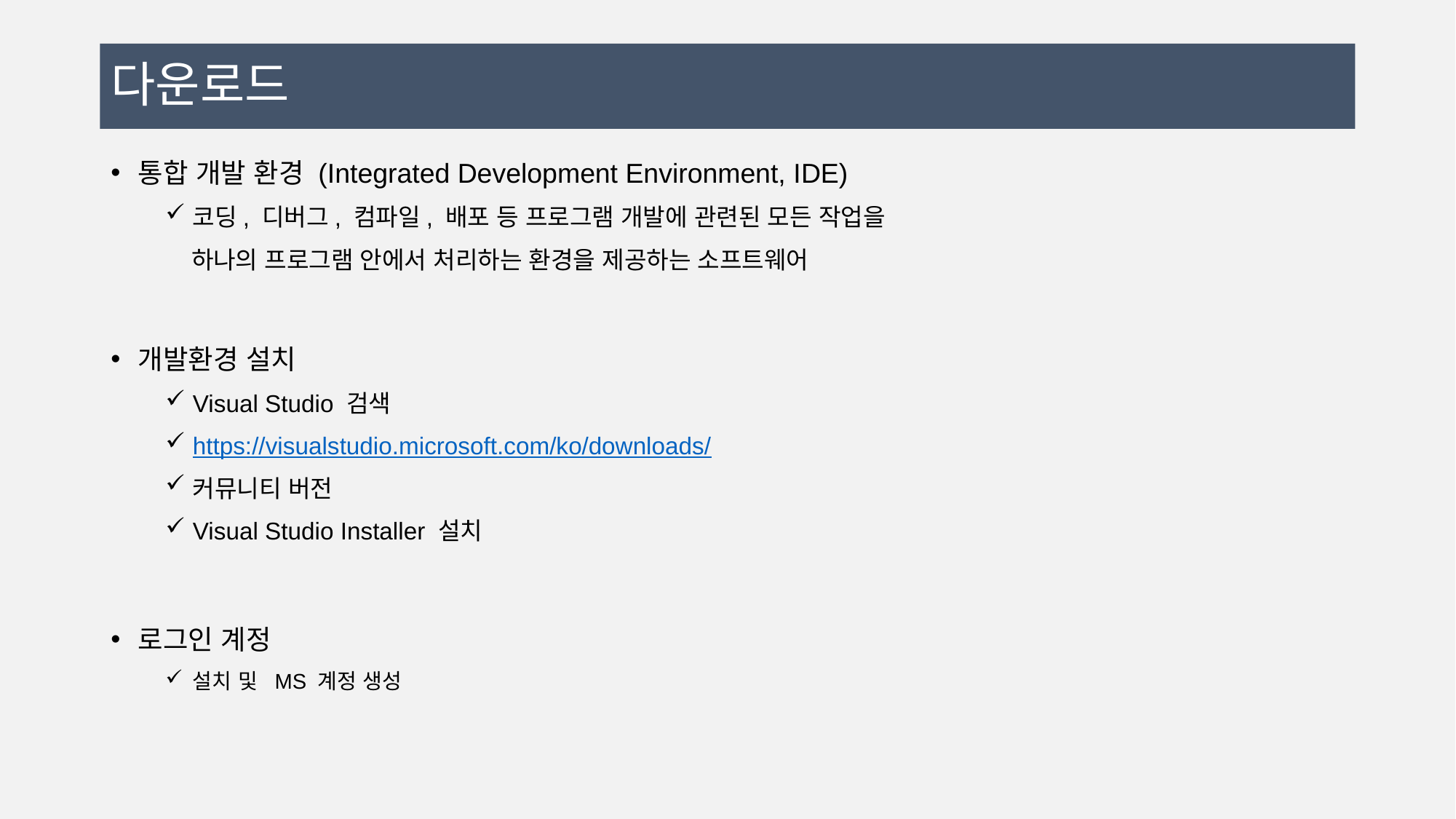

# 다운로드
통합 개발 환경 (Integrated Development Environment, IDE)
코딩, 디버그, 컴파일, 배포 등 프로그램 개발에 관련된 모든 작업을
   하나의 프로그램 안에서 처리하는 환경을 제공하는 소프트웨어

개발환경 설치
Visual Studio 검색
https://visualstudio.microsoft.com/ko/downloads/
커뮤니티 버전
Visual Studio Installer 설치

로그인 계정
설치 및  MS 계정 생성